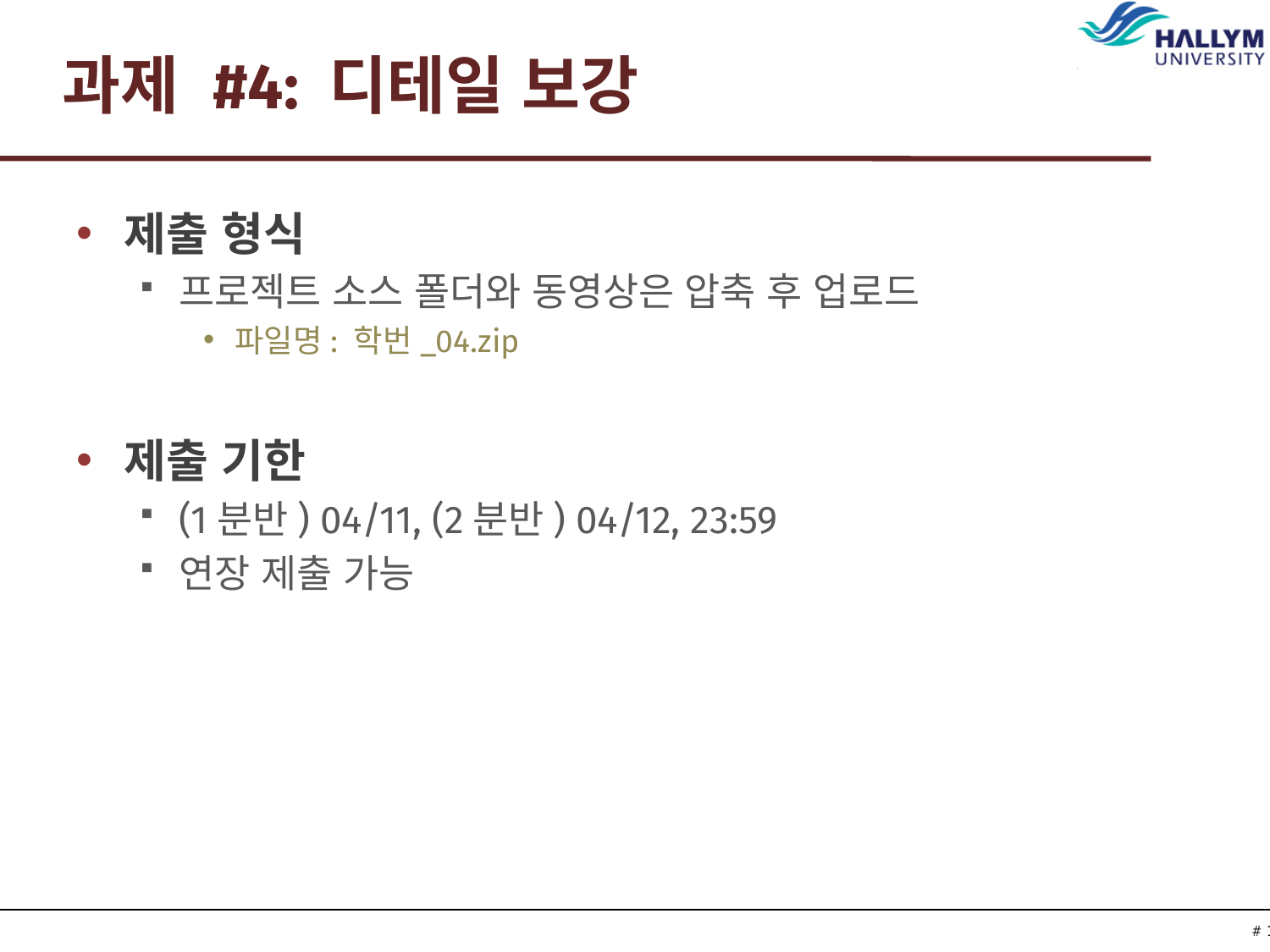

# 과제 #4: 디테일 보강
제출 형식
프로젝트 소스 폴더와 동영상은 압축 후 업로드
파일명: 학번_04.zip

제출 기한
(1분반) 04/11, (2분반) 04/12, 23:59
연장 제출 가능